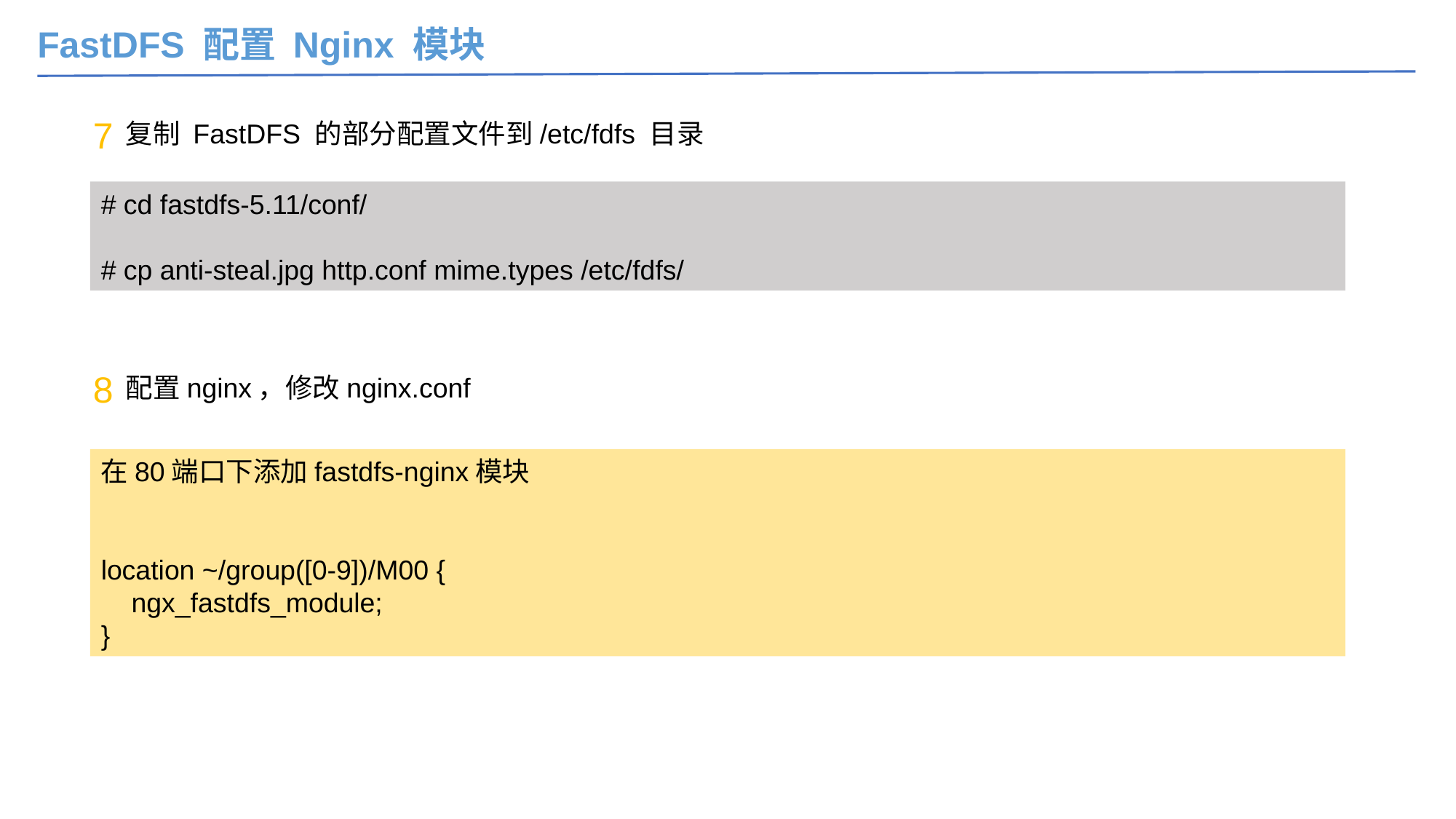

FastDFS 配置 Nginx 模块
7
复制 FastDFS 的部分配置文件到/etc/fdfs 目录
# cd fastdfs-5.11/conf/

# cp anti-steal.jpg http.conf mime.types /etc/fdfs/
8
配置nginx，修改nginx.conf
在80端口下添加fastdfs-nginx模块

location ~/group([0-9])/M00 {
    ngx_fastdfs_module;
}